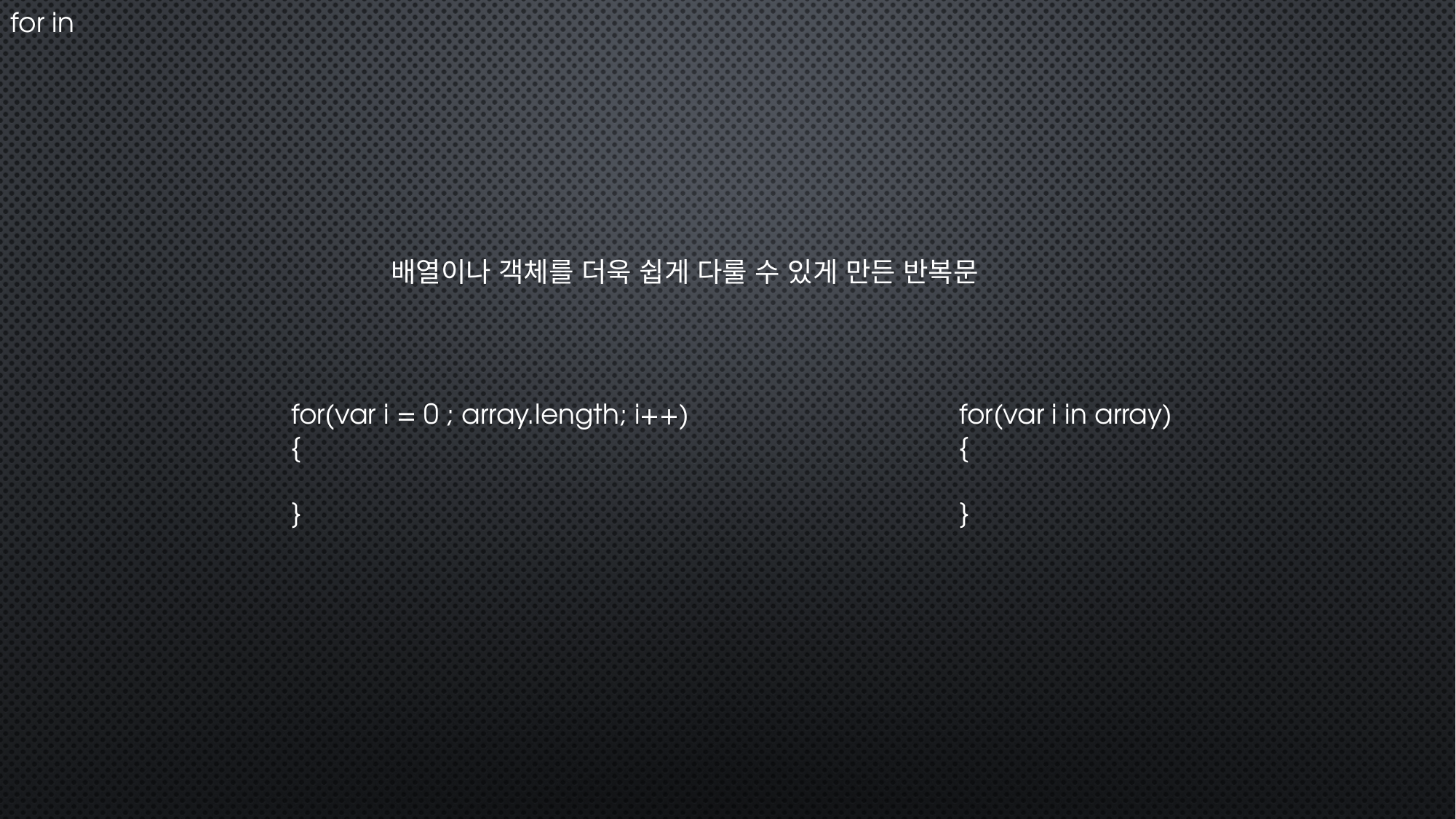

for in
배열이나 객체를 더욱 쉽게 다룰 수 있게 만든 반복문
for(var i in array)
{

}

for(var i = 0 ; array.length; i++)
{

}